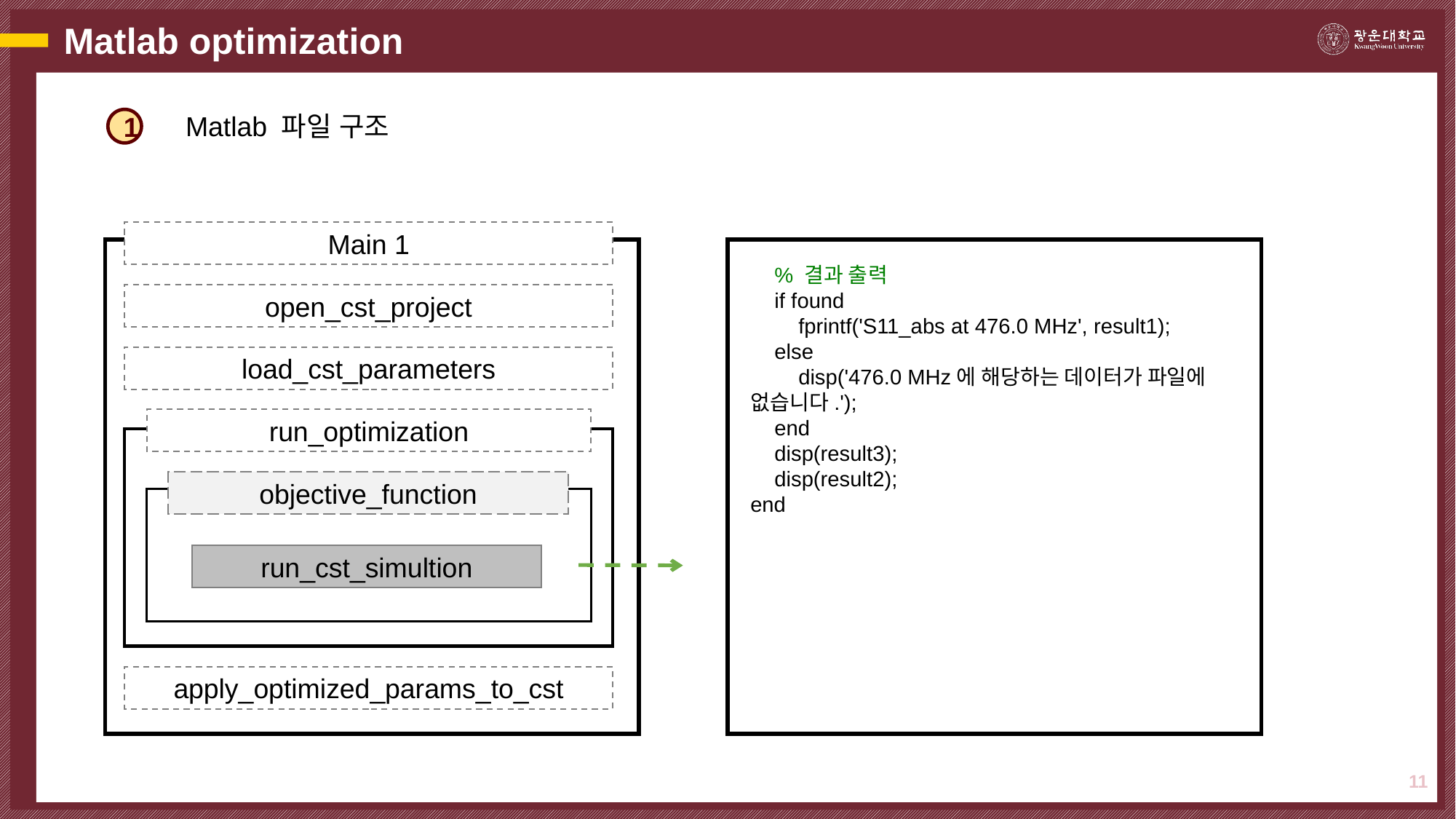

# Matlab optimization
Matlab 파일 구조
1
Main 1

open_cst_project
load_cst_parameters
run_optimization

objective_function

run_cst_simultion
apply_optimized_params_to_cst

    % 결과 출력
    if found
        fprintf('S11_abs at 476.0 MHz', result1);
    else
        disp('476.0 MHz에 해당하는 데이터가 파일에 없습니다.');
    end
    disp(result3);
    disp(result2);
end

11